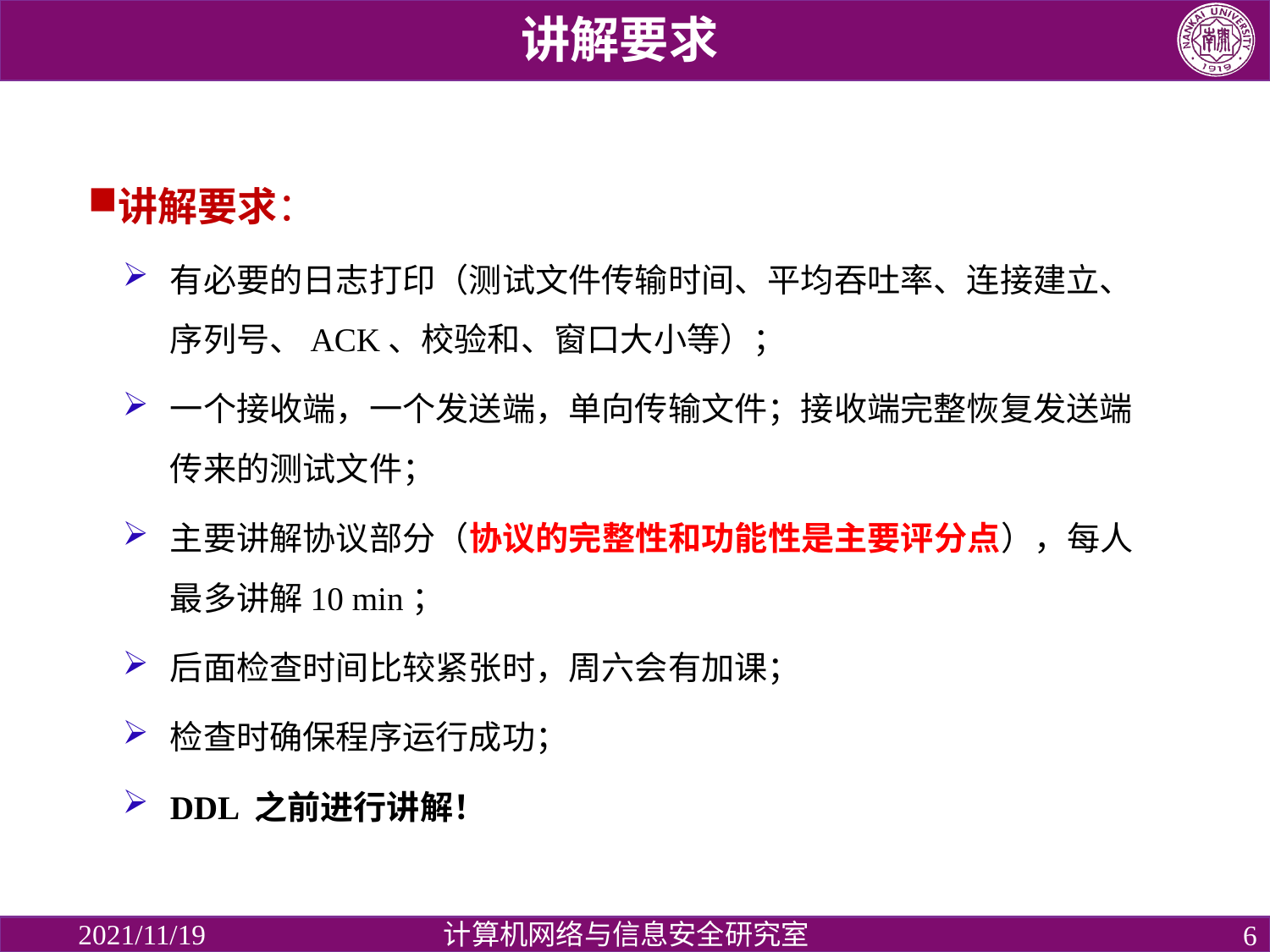

# 讲解要求
讲解要求：
有必要的日志打印（测试文件传输时间、平均吞吐率、连接建立、序列号、ACK、校验和、窗口大小等）；
一个接收端，一个发送端，单向传输文件；接收端完整恢复发送端传来的测试文件；
主要讲解协议部分（协议的完整性和功能性是主要评分点），每人最多讲解10 min；
后面检查时间比较紧张时，周六会有加课；
检查时确保程序运行成功；
DDL 之前进行讲解！